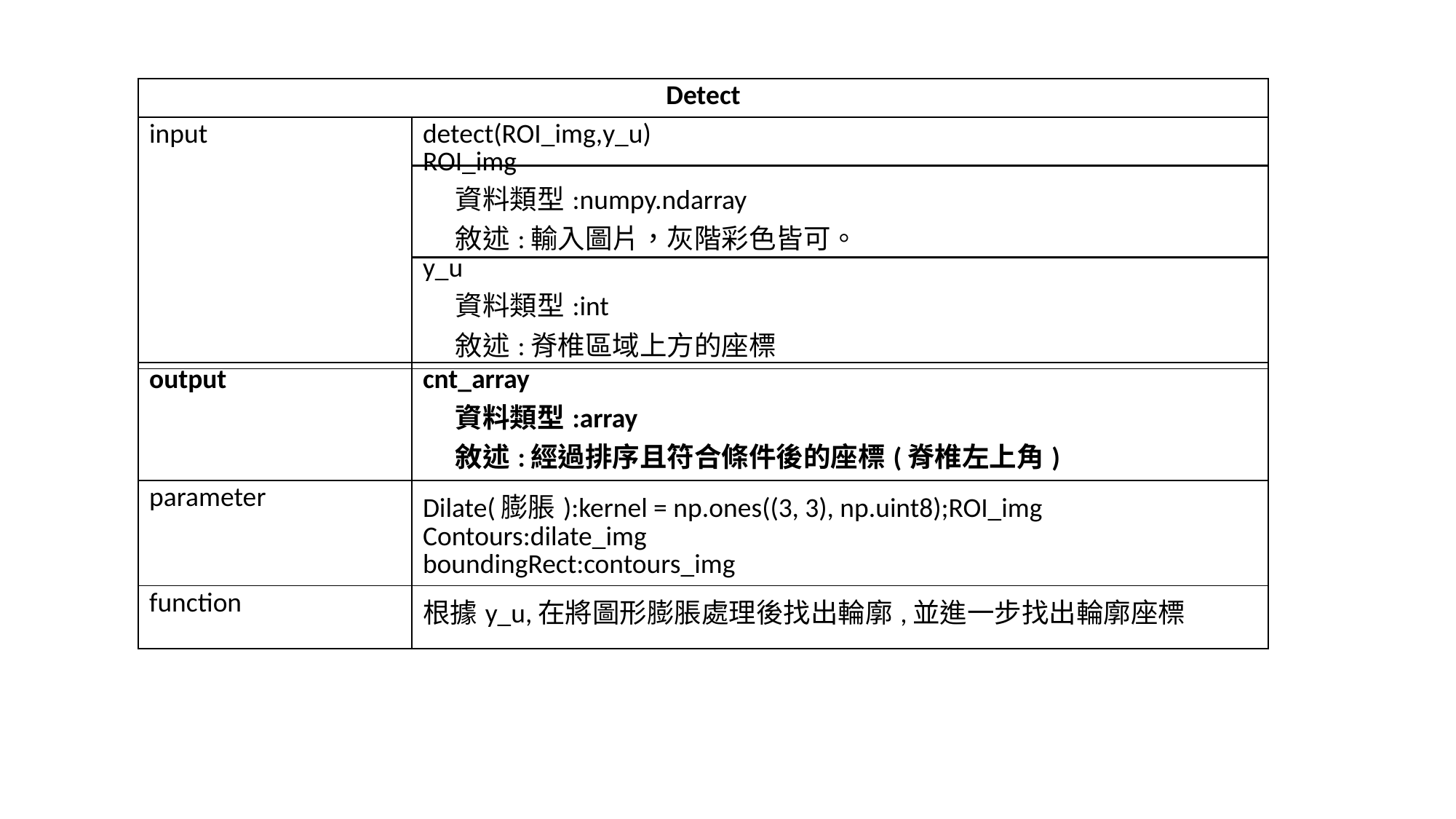

| Detect |  |
| --- | --- |
| input | detect(ROI\_img,y\_u) ROI\_img 資料類型:numpy.ndarray 敘述:輸入圖片，灰階彩色皆可。 y\_u 資料類型:int 敘述:脊椎區域上方的座標 |
| output | cnt\_array 資料類型:array 敘述:經過排序且符合條件後的座標(脊椎左上角) |
| --- | --- |
| parameter | Dilate(膨脹):kernel = np.ones((3, 3), np.uint8);ROI\_img Contours:dilate\_img boundingRect:contours\_img |
| function | 根據y\_u,在將圖形膨脹處理後找出輪廓,並進一步找出輪廓座標 |